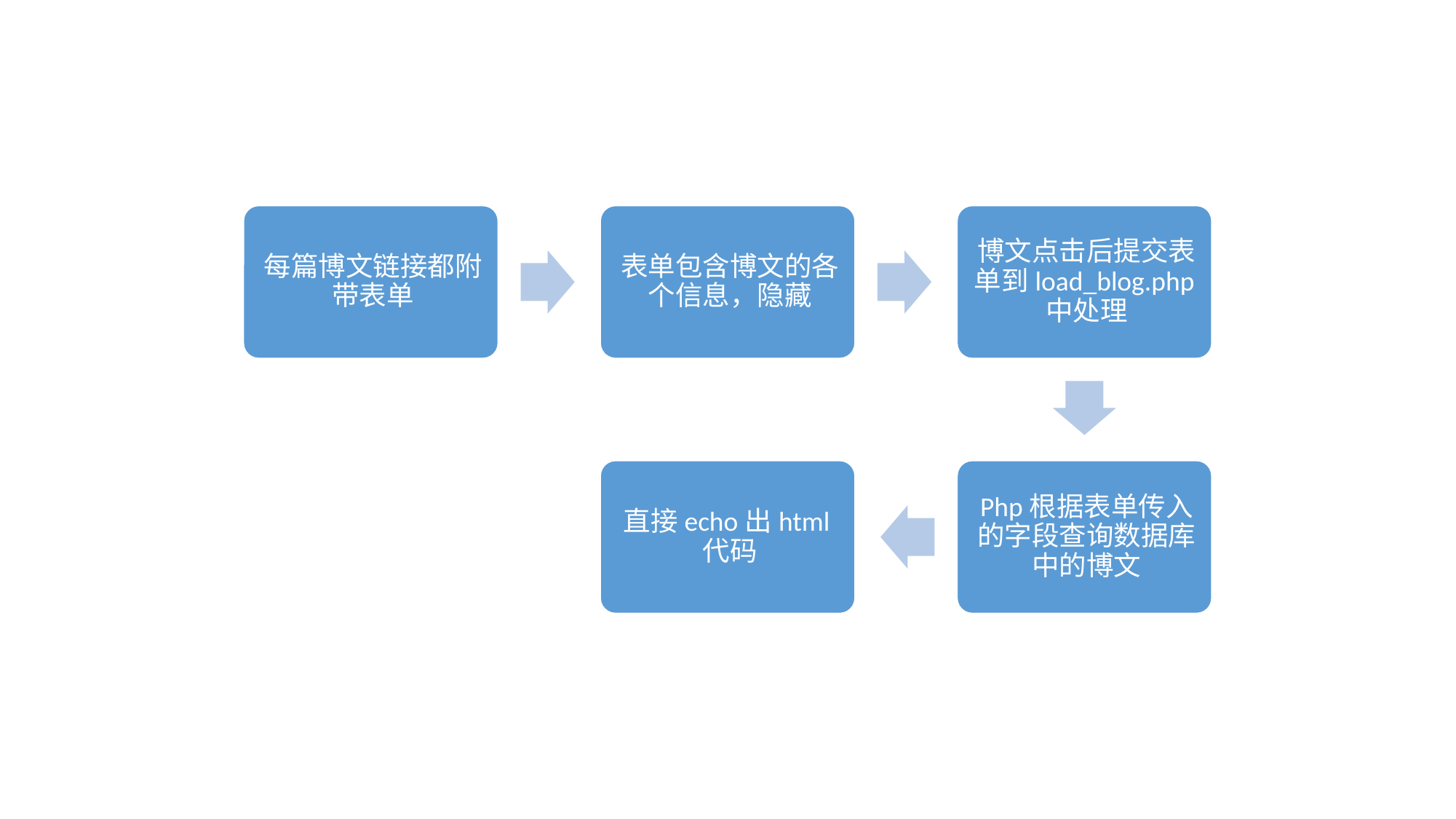

每篇博文链接都附带表单

表单包含博文的各个信息，隐藏

博文点击后提交表单到load_blog.php中处理

Php根据表单传入的字段查询数据库中的博文

直接echo出html代码